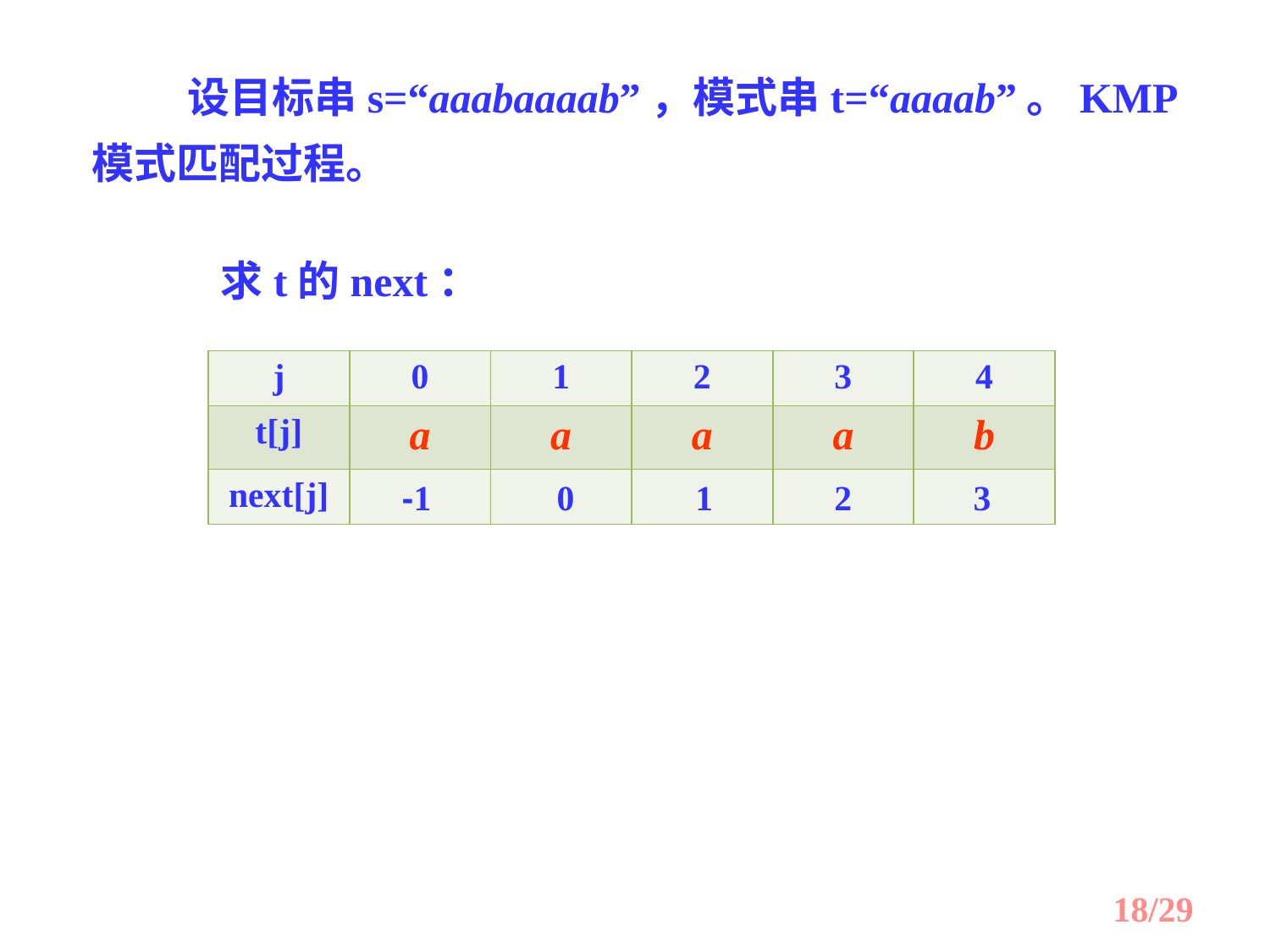

设目标串s=“aaabaaaab”，模式串t=“aaaab”。KMP模式匹配过程。
求t的next：
| j | 0 | 1 | 2 | 3 | 4 |
| --- | --- | --- | --- | --- | --- |
| t[j] | a | a | a | a | b |
| next[j] |  |  |  |  |  |
-1
0
1
2
3
18/29